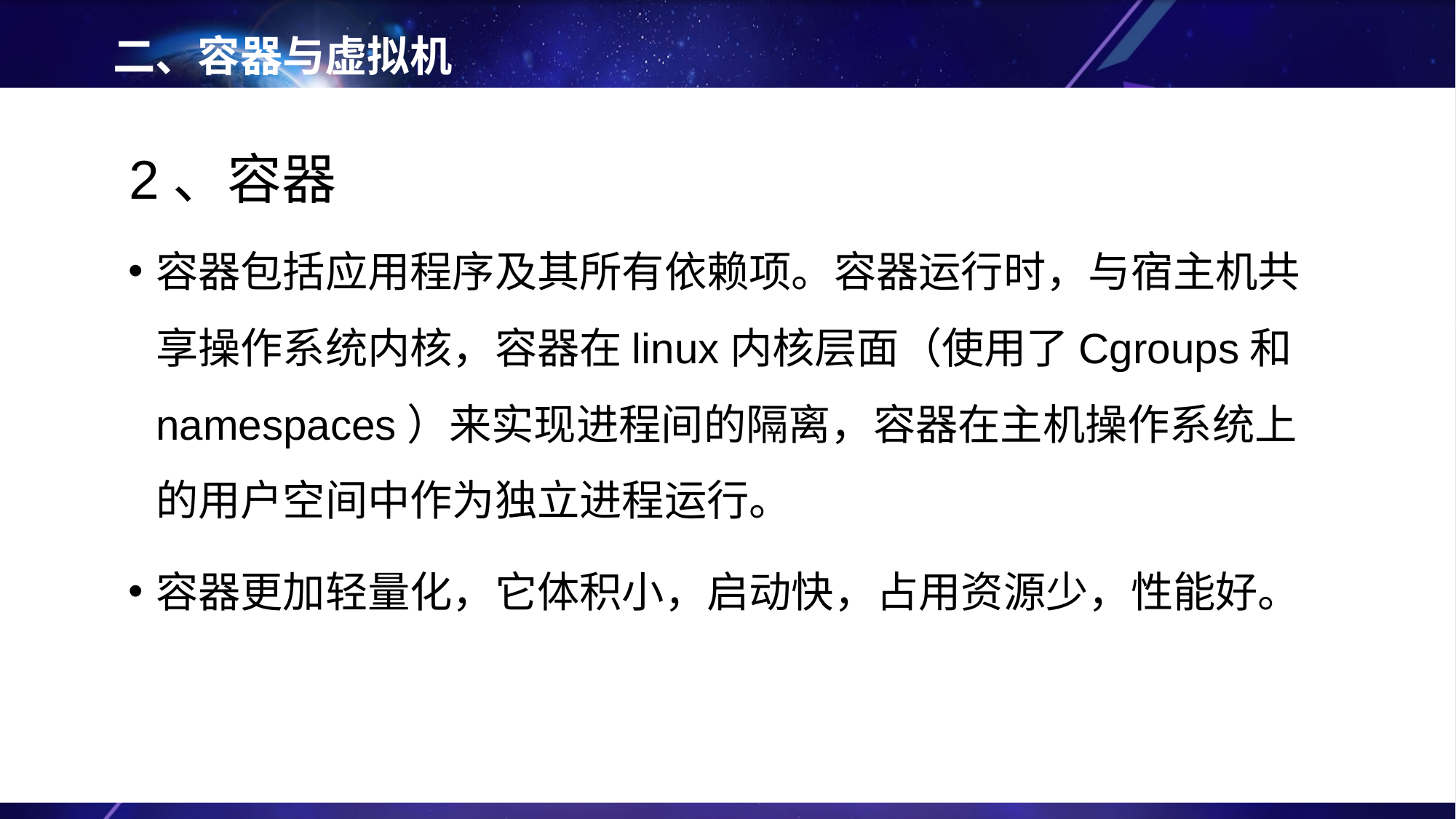

# 二、容器与虚拟机
2、容器
容器包括应用程序及其所有依赖项。容器运行时，与宿主机共享操作系统内核，容器在linux内核层面（使用了Cgroups和namespaces）来实现进程间的隔离，容器在主机操作系统上的用户空间中作为独立进程运行。
容器更加轻量化，它体积小，启动快，占用资源少，性能好。